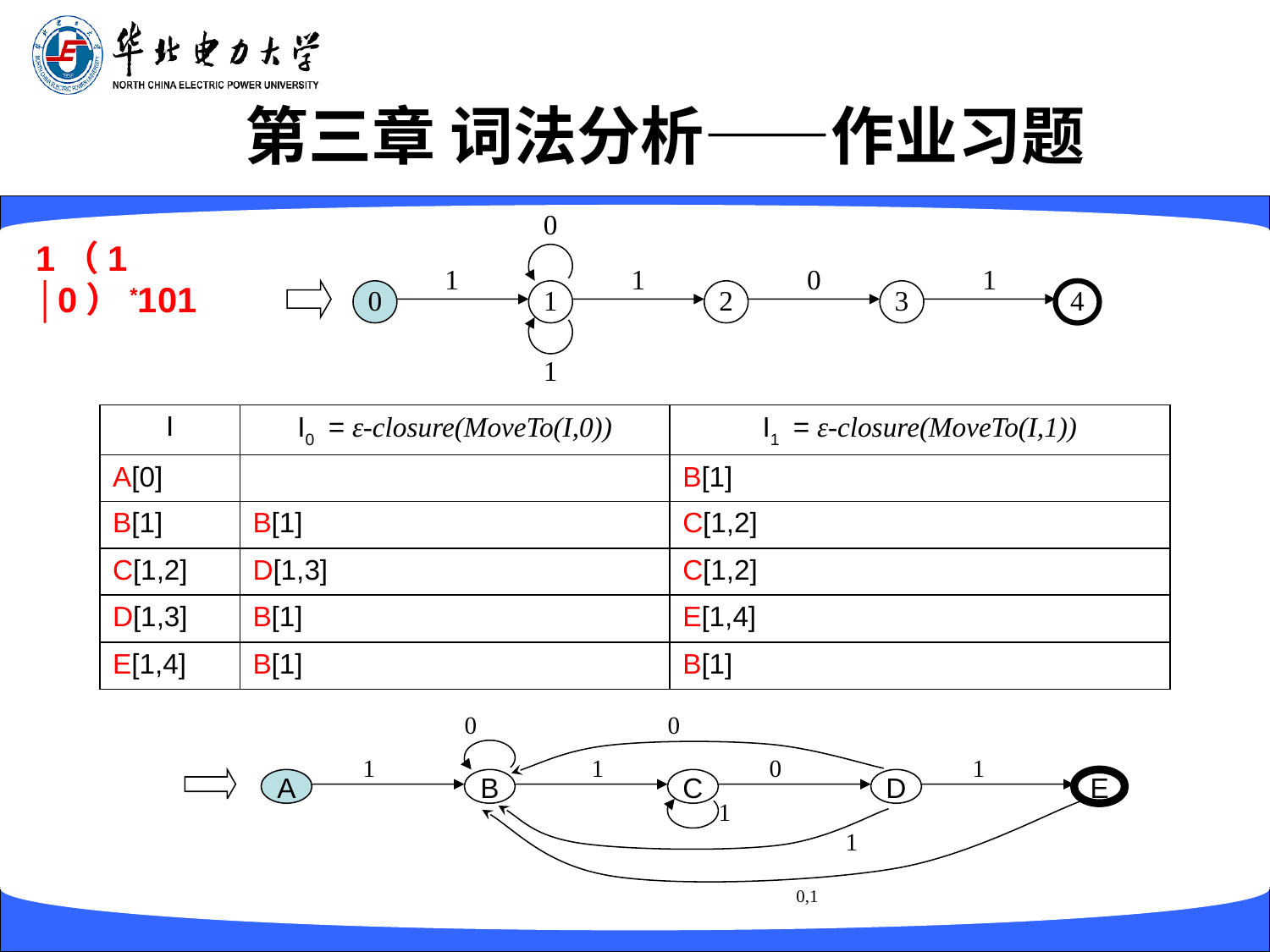

# 第三章 词法分析——作业习题
0

1
1
0
1

0
1
2
3
4

1
1（1 │0）*101

| I | I0 = ε-closure(MoveTo(I,0)) | I1 = ε-closure(MoveTo(I,1)) |
| --- | --- | --- |
| A[0] |  | B[1] |
| B[1] | B[1] | C[1,2] |
| C[1,2] | D[1,3] | C[1,2] |
| D[1,3] | B[1] | E[1,4] |
| E[1,4] | B[1] | B[1] |
0
0

1
1
0
1

A
B
C
D
E

1

1
0,1